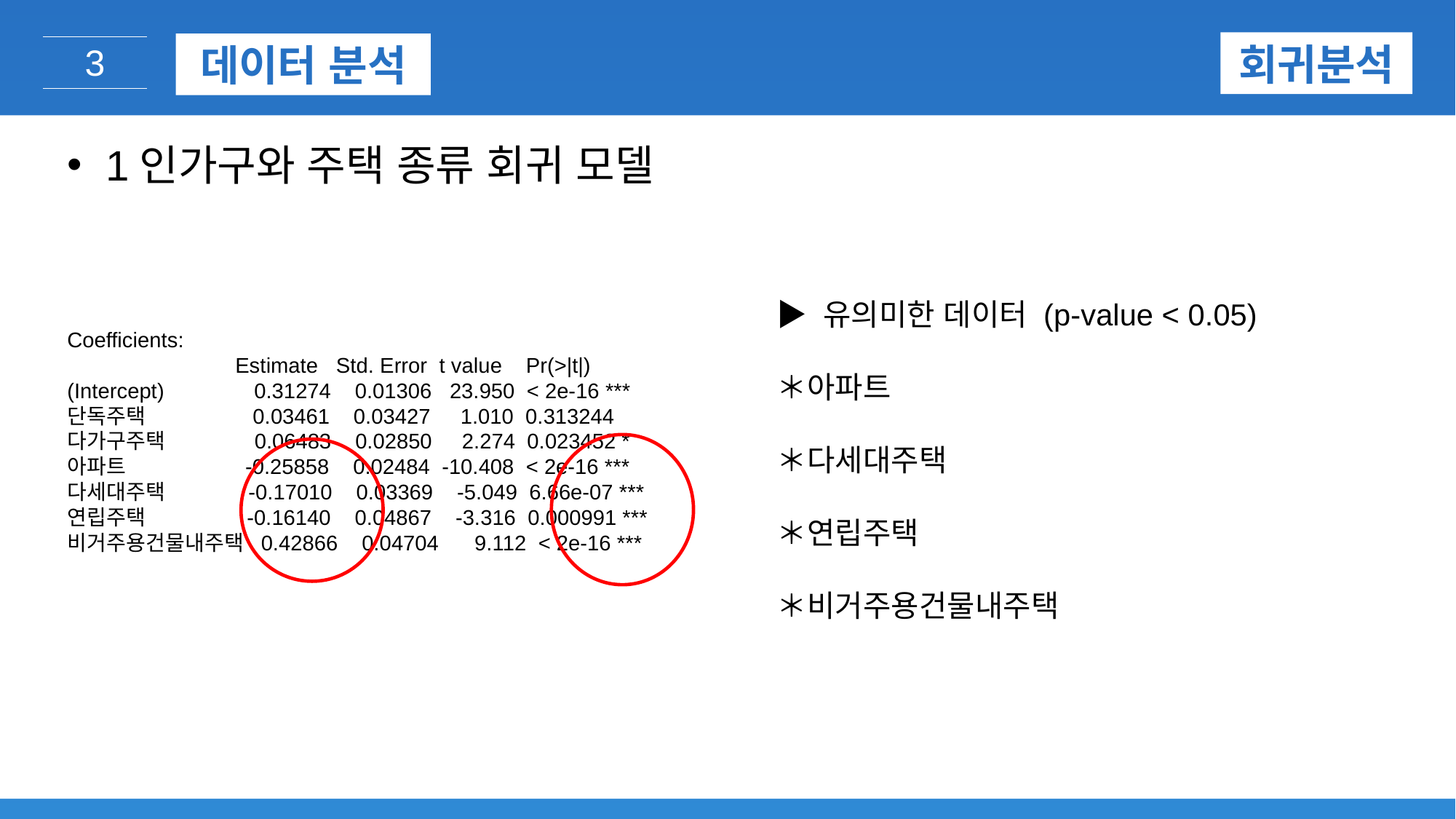

회귀분석
데이터 분석
3

  1인가구와 주택 종류 회귀 모델
▶ 유의미한 데이터 (p-value < 0.05)

＊아파트

＊다세대주택

＊연립주택

＊비거주용건물내주택

Coefficients:
                            Estimate   Std. Error  t value    Pr(>|t|)
(Intercept)               0.31274    0.01306   23.950  < 2e-16 ***
단독주택                 0.03461    0.03427     1.010  0.313244
다가구주택              0.06483    0.02850     2.274  0.023452 *
아파트                   -0.25858    0.02484  -10.408  < 2e-16 ***
다세대주택             -0.17010    0.03369    -5.049  6.66e-07 ***
연립주택                -0.16140    0.04867    -3.316  0.000991 ***
비거주용건물내주택  0.42866    0.04704      9.112  < 2e-16 ***